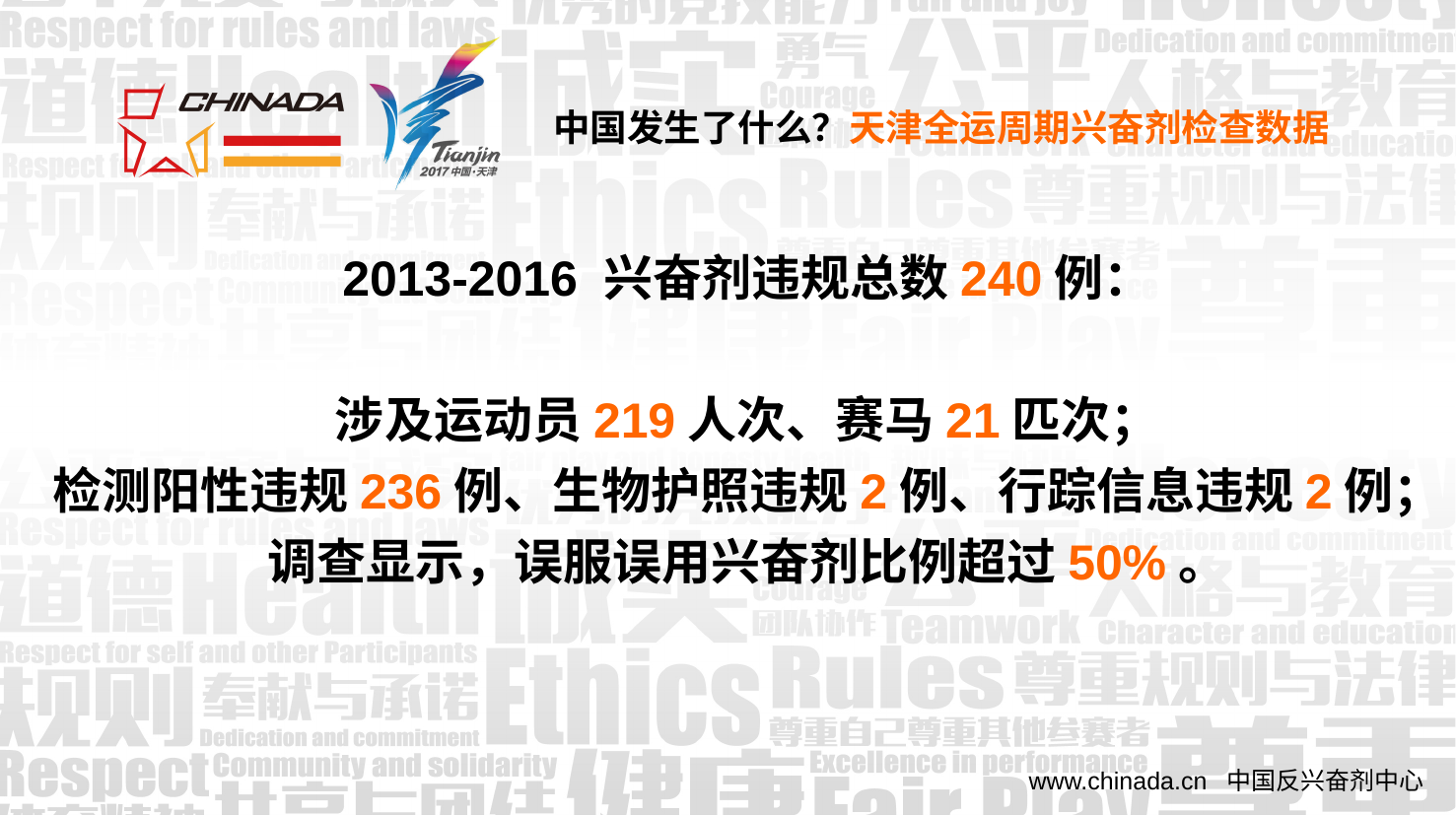

中国发生了什么？天津全运周期兴奋剂检查数据
2013-2016 兴奋剂违规总数240例：

涉及运动员219人次、赛马21匹次；
检测阳性违规236例、生物护照违规2例、行踪信息违规2例；
调查显示，误服误用兴奋剂比例超过50%。
www.chinada.cn  中国反兴奋剂中心